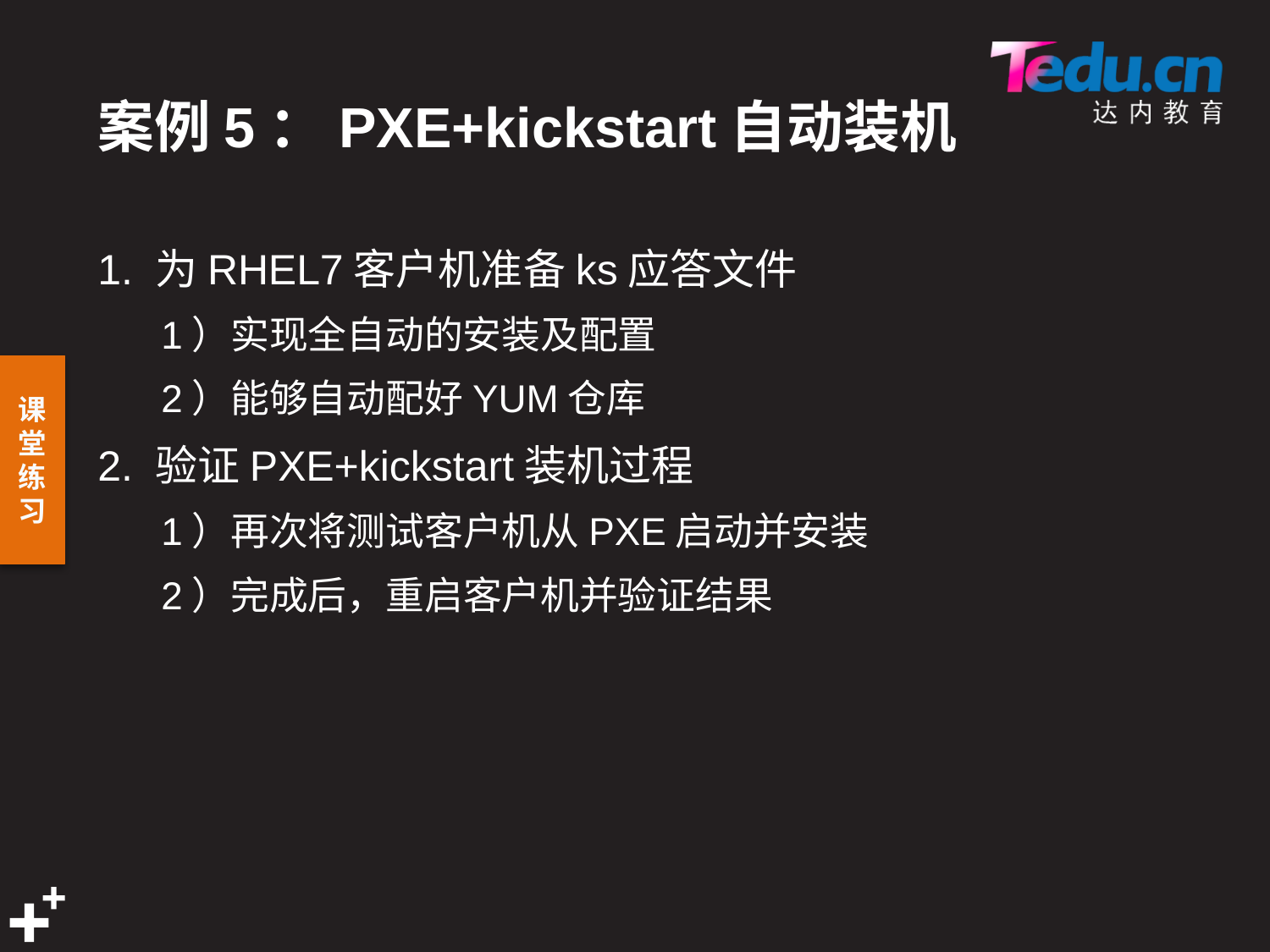

# 案例5：PXE+kickstart自动装机
1. 为RHEL7客户机准备ks应答文件
1）实现全自动的安装及配置
2）能够自动配好YUM仓库
2. 验证PXE+kickstart装机过程
1）再次将测试客户机从PXE启动并安装
2）完成后，重启客户机并验证结果